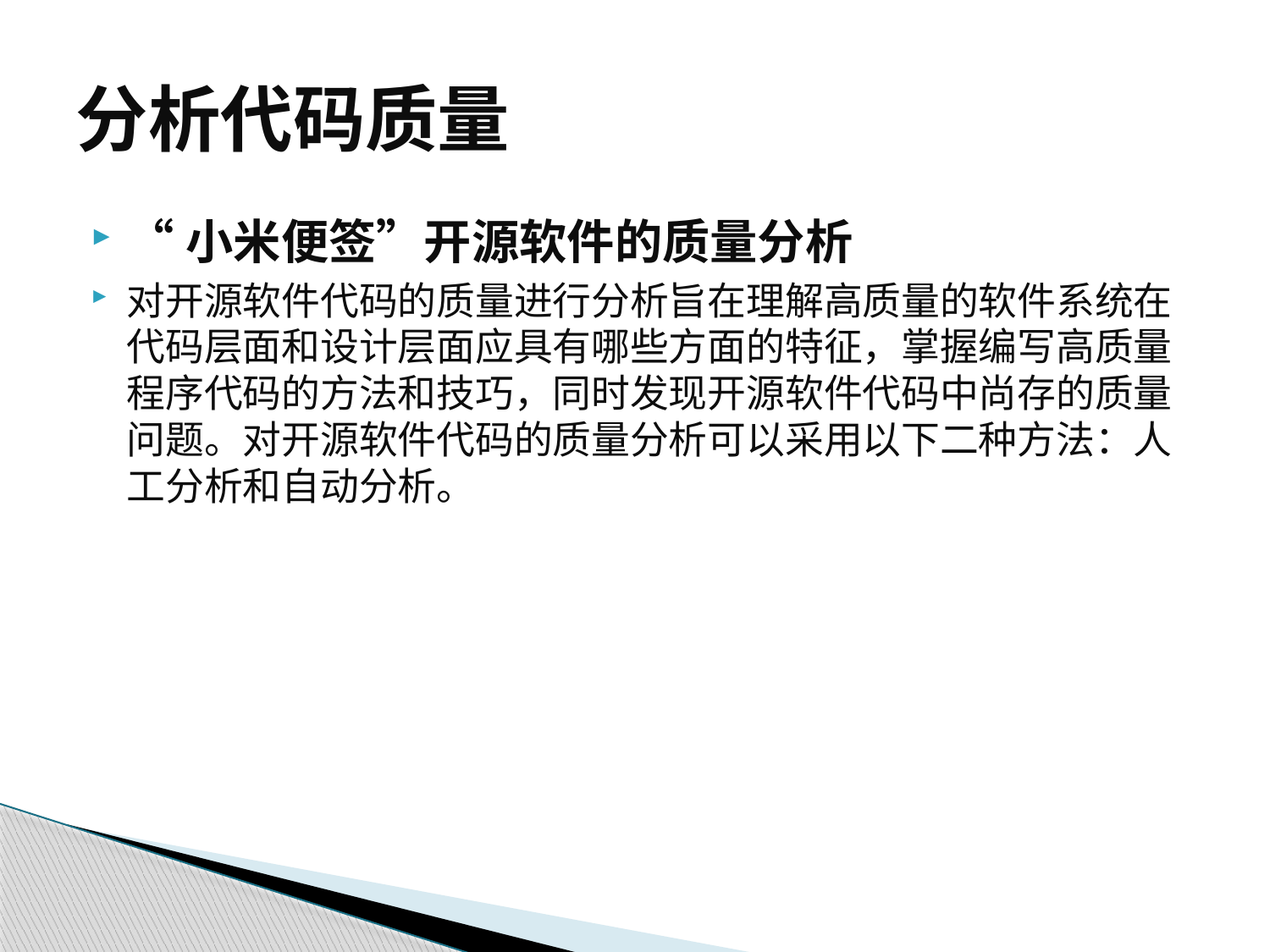

# 分析代码质量
“小米便签”开源软件的质量分析
对开源软件代码的质量进行分析旨在理解高质量的软件系统在代码层面和设计层面应具有哪些方面的特征，掌握编写高质量程序代码的方法和技巧，同时发现开源软件代码中尚存的质量问题。对开源软件代码的质量分析可以采用以下二种方法：人工分析和自动分析。